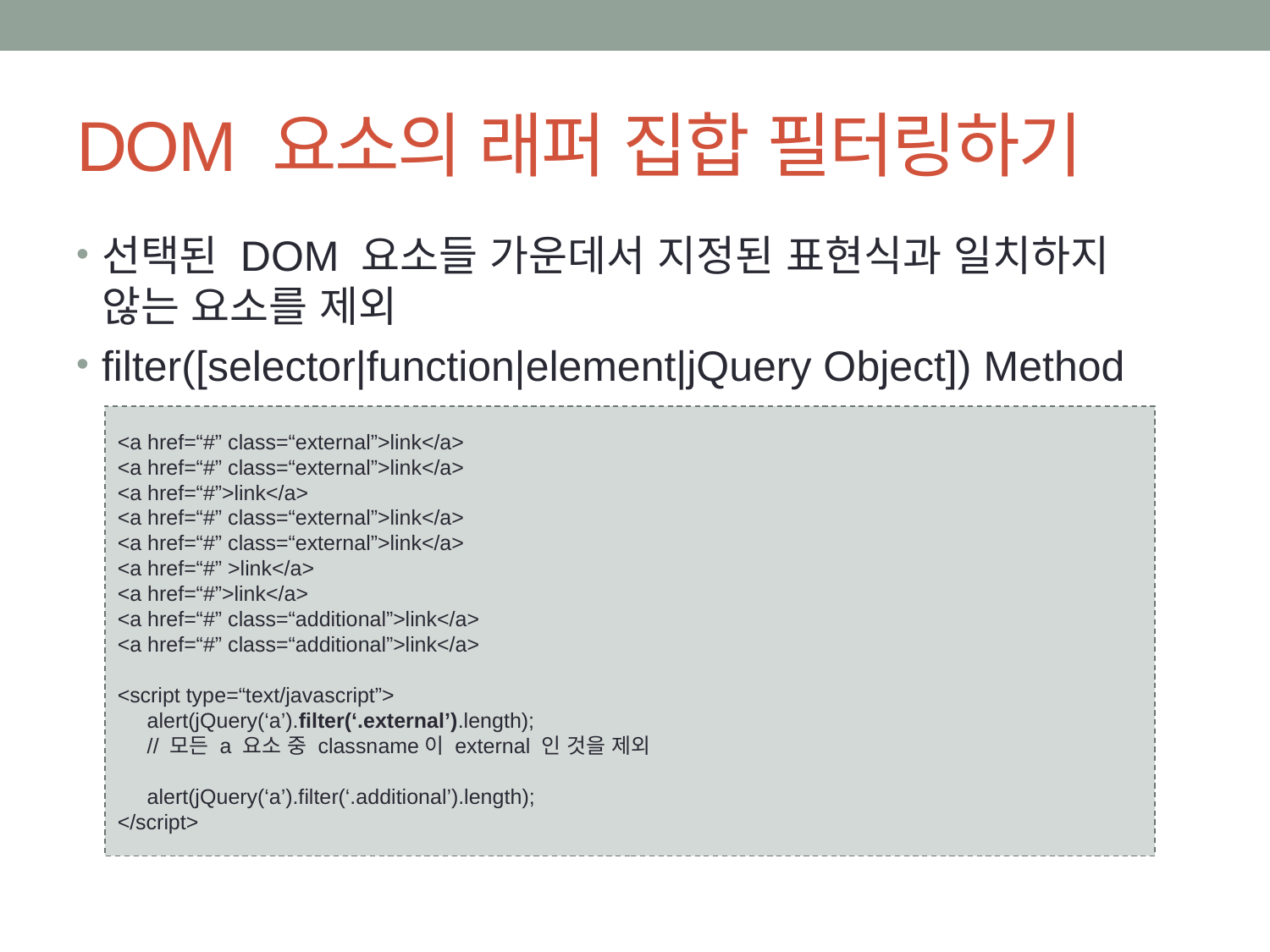

# DOM 요소의 래퍼 집합 필터링하기
선택된 DOM 요소들 가운데서 지정된 표현식과 일치하지 않는 요소를 제외
filter([selector|function|element|jQuery Object]) Method

<a href=“#” class=“external”>link</a>
<a href=“#” class=“external”>link</a>
<a href=“#”>link</a>
<a href=“#” class=“external”>link</a>
<a href=“#” class=“external”>link</a>
<a href=“#” >link</a>
<a href=“#”>link</a>
<a href=“#” class=“additional”>link</a>
<a href=“#” class=“additional”>link</a>

<script type=“text/javascript”>
     alert(jQuery(‘a’).filter(‘.external’).length);
     // 모든 a 요소 중 classname이 external 인 것을 제외

     alert(jQuery(‘a’).filter(‘.additional’).length);
</script>